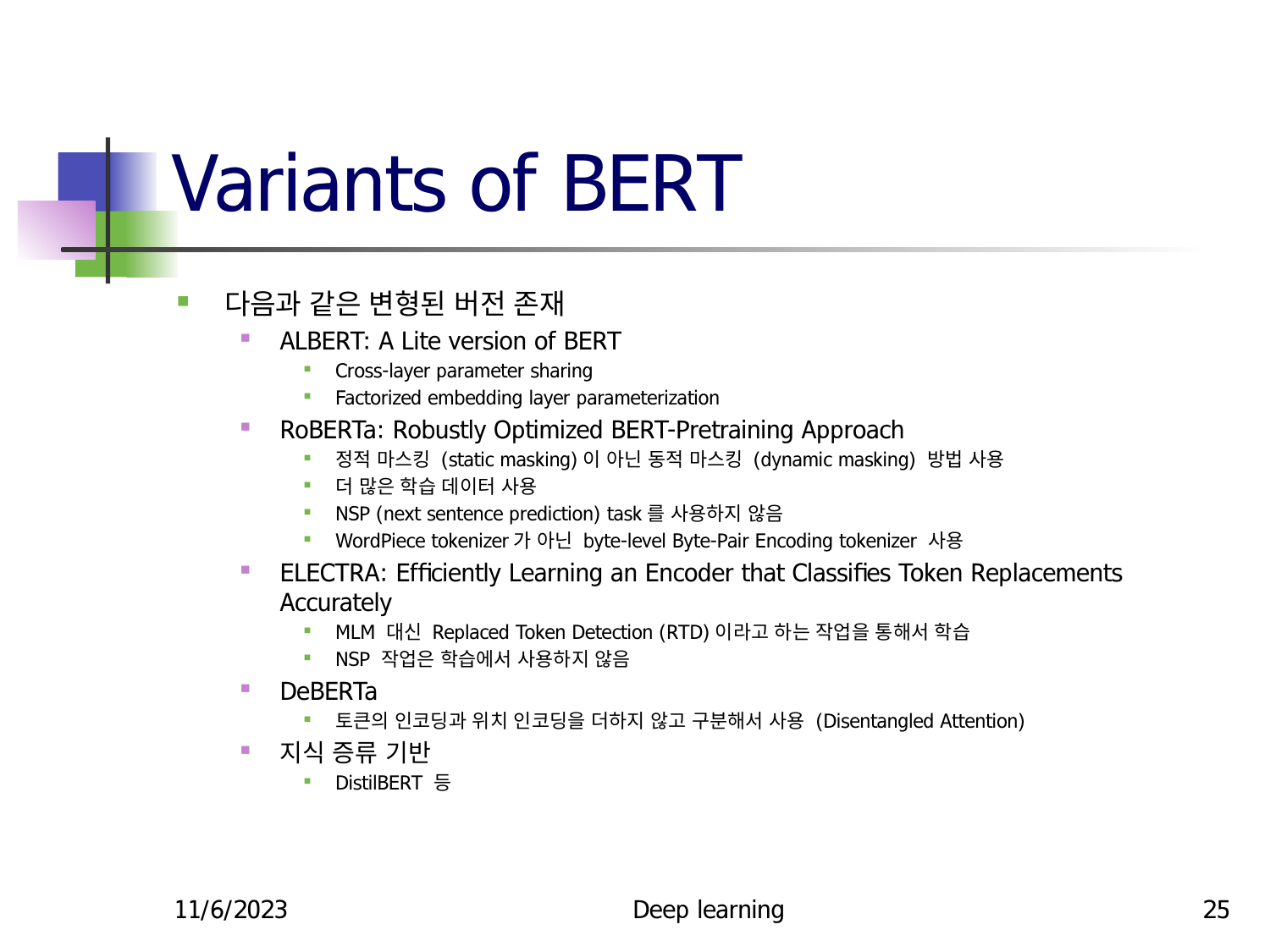

# Variants of BERT
다음과 같은 변형된 버전 존재
ALBERT: A Lite version of BERT
Cross-layer parameter sharing
Factorized embedding layer parameterization
RoBERTa: Robustly Optimized BERT-Pretraining Approach
정적 마스킹 (static masking)이 아닌 동적 마스킹 (dynamic masking) 방법 사용
더 많은 학습 데이터 사용
NSP (next sentence prediction) task를 사용하지 않음
WordPiece tokenizer가 아닌 byte-level Byte-Pair Encoding tokenizer 사용
ELECTRA: Efficiently Learning an Encoder that Classifies Token Replacements Accurately
MLM 대신 Replaced Token Detection (RTD)이라고 하는 작업을 통해서 학습
NSP 작업은 학습에서 사용하지 않음
DeBERTa
토큰의 인코딩과 위치 인코딩을 더하지 않고 구분해서 사용 (Disentangled Attention)
지식 증류 기반
DistilBERT 등

11/6/2023
Deep learning
25